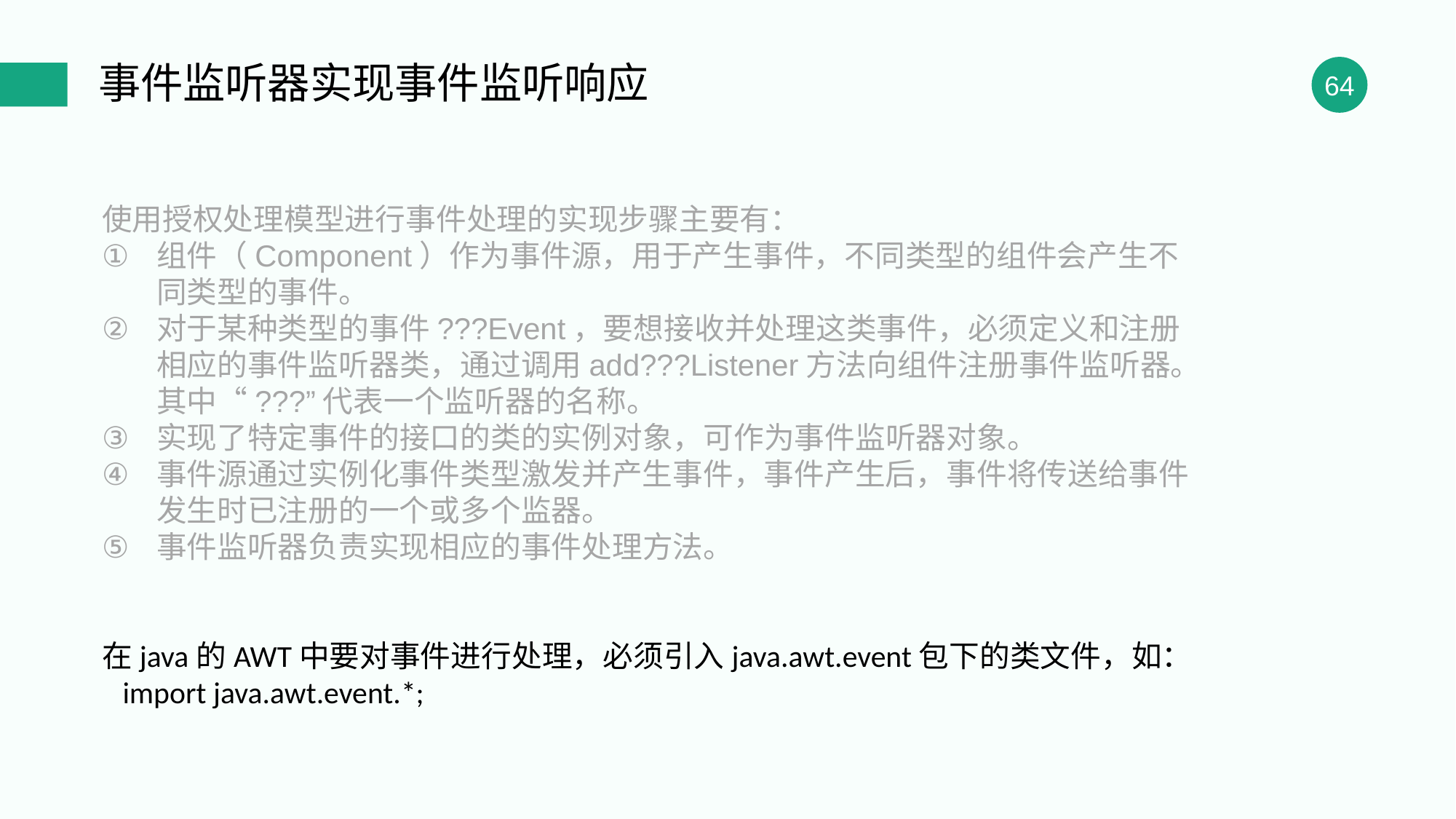

事件监听器实现事件监听响应
使用授权处理模型进行事件处理的实现步骤主要有：
组件（Component）作为事件源，用于产生事件，不同类型的组件会产生不同类型的事件。
对于某种类型的事件???Event，要想接收并处理这类事件，必须定义和注册相应的事件监听器类，通过调用add???Listener方法向组件注册事件监听器。其中“???”代表一个监听器的名称。
实现了特定事件的接口的类的实例对象，可作为事件监听器对象。
事件源通过实例化事件类型激发并产生事件，事件产生后，事件将传送给事件发生时已注册的一个或多个监器。
事件监听器负责实现相应的事件处理方法。

在java的AWT中要对事件进行处理，必须引入java.awt.event包下的类文件，如：
   import java.awt.event.*;